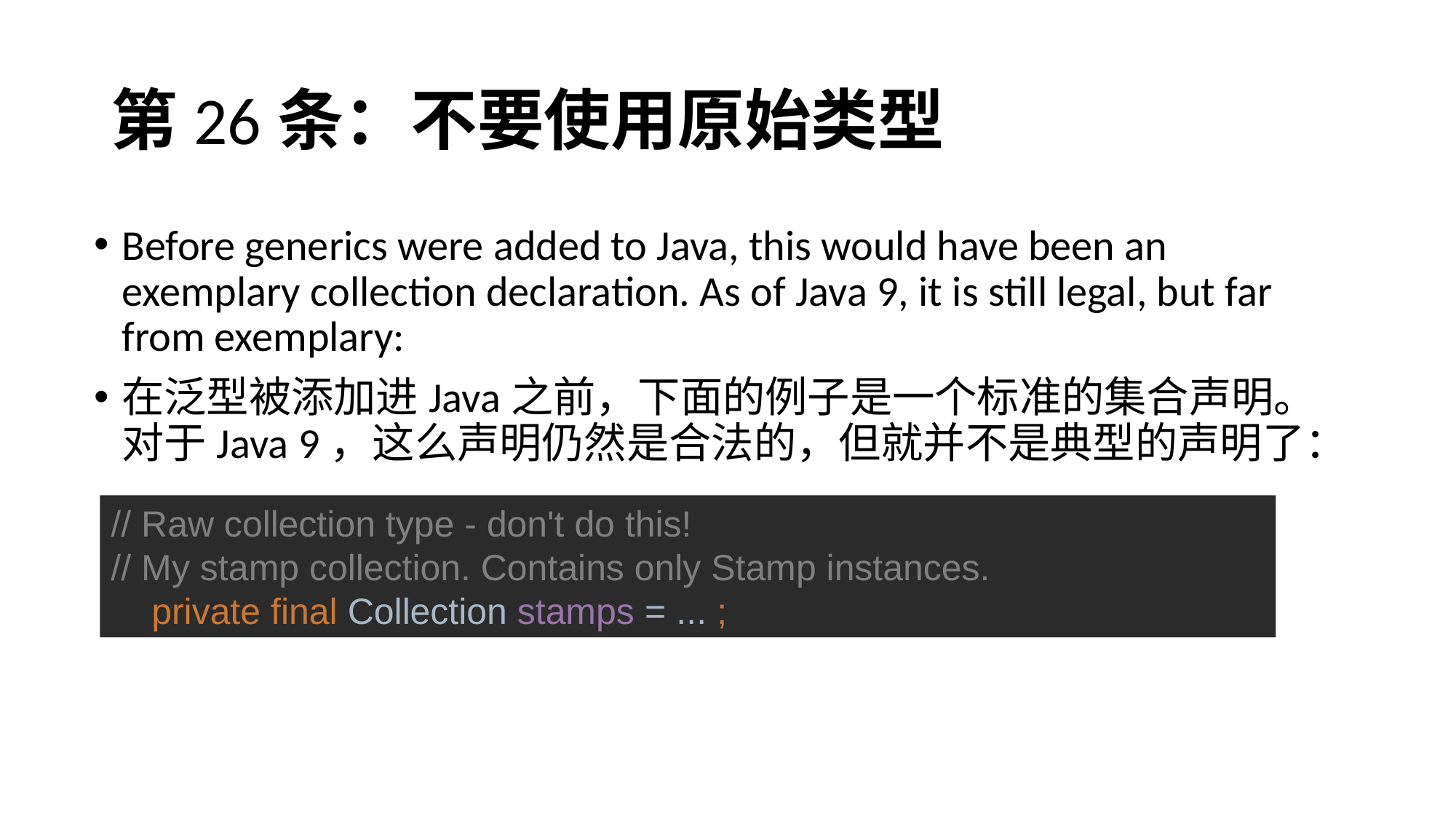

# 第26条：不要使用原始类型
Before generics were added to Java, this would have been an exemplary collection declaration. As of Java 9, it is still legal, but far from exemplary:
在泛型被添加进Java之前，下面的例子是一个标准的集合声明。对于Java 9，这么声明仍然是合法的，但就并不是典型的声明了：
// Raw collection type - don't do this!
// My stamp collection. Contains only Stamp instances.
    private final Collection stamps = ... ;